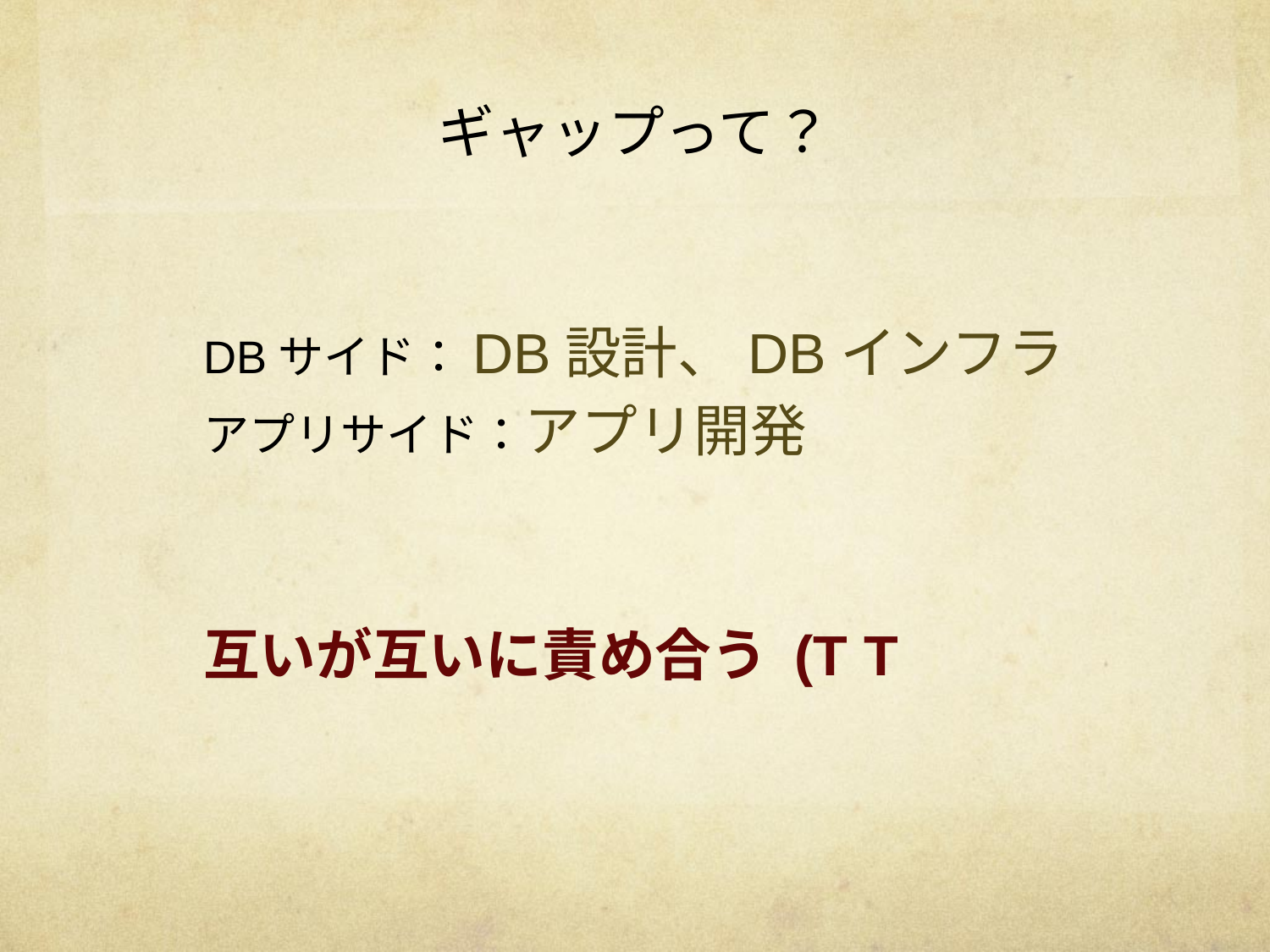

# ギャップって？

DBサイド：DB設計、DBインフラ
アプリサイド：アプリ開発

互いが互いに責め合う (T T